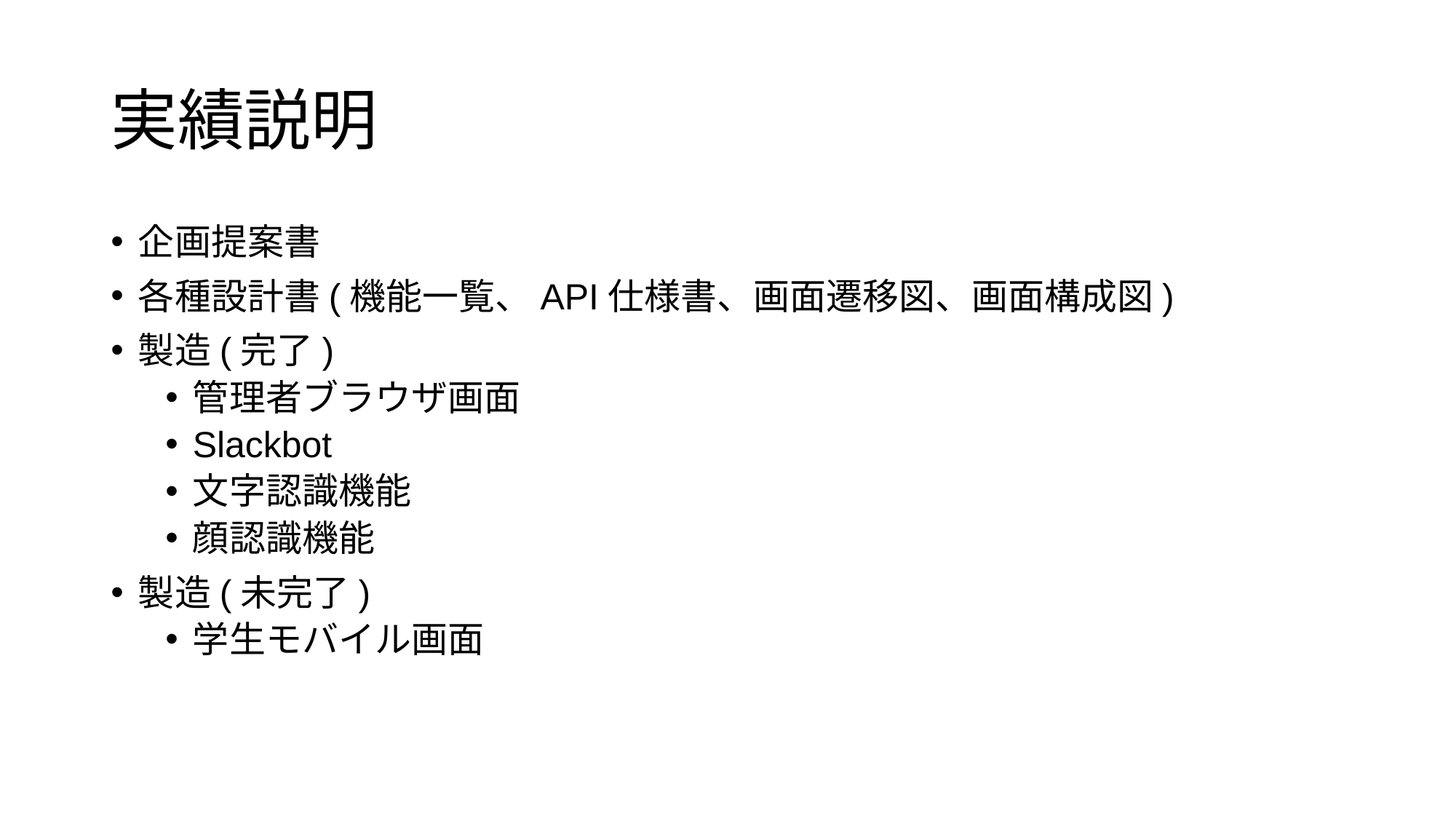

# 実績説明
企画提案書
各種設計書(機能一覧、API仕様書、画面遷移図、画面構成図)
製造(完了)
管理者ブラウザ画面
Slackbot
文字認識機能
顔認識機能
製造(未完了)
学生モバイル画面